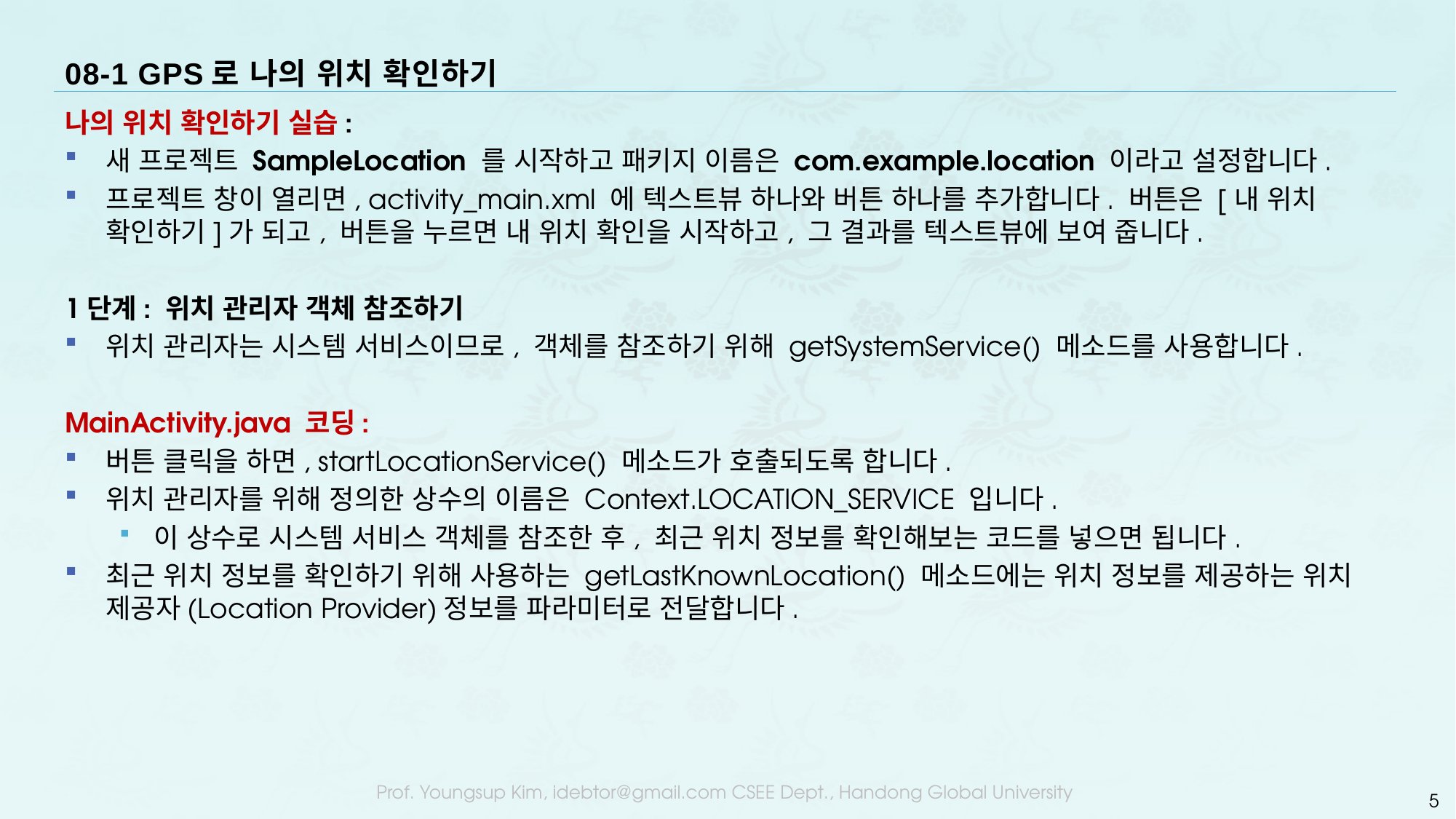

# 08-1 GPS로 나의 위치 확인하기
나의 위치 확인하기 실습:
새 프로젝트 SampleLocation 를 시작하고 패키지 이름은 com.example.location 이라고 설정합니다.
프로젝트 창이 열리면, activity_main.xml 에 텍스트뷰 하나와 버튼 하나를 추가합니다. 버튼은 [내 위치 확인하기]가 되고, 버튼을 누르면 내 위치 확인을 시작하고, 그 결과를 텍스트뷰에 보여 줍니다.

1단계: 위치 관리자 객체 참조하기
위치 관리자는 시스템 서비스이므로, 객체를 참조하기 위해 getSystemService() 메소드를 사용합니다.

MainActivity.java 코딩:
버튼 클릭을 하면, startLocationService() 메소드가 호출되도록 합니다.
위치 관리자를 위해 정의한 상수의 이름은 Context.LOCATION_SERVICE 입니다.
이 상수로 시스템 서비스 객체를 참조한 후, 최근 위치 정보를 확인해보는 코드를 넣으면 됩니다.
최근 위치 정보를 확인하기 위해 사용하는 getLastKnownLocation() 메소드에는 위치 정보를 제공하는 위치 제공자(Location Provider)정보를 파라미터로 전달합니다.

5